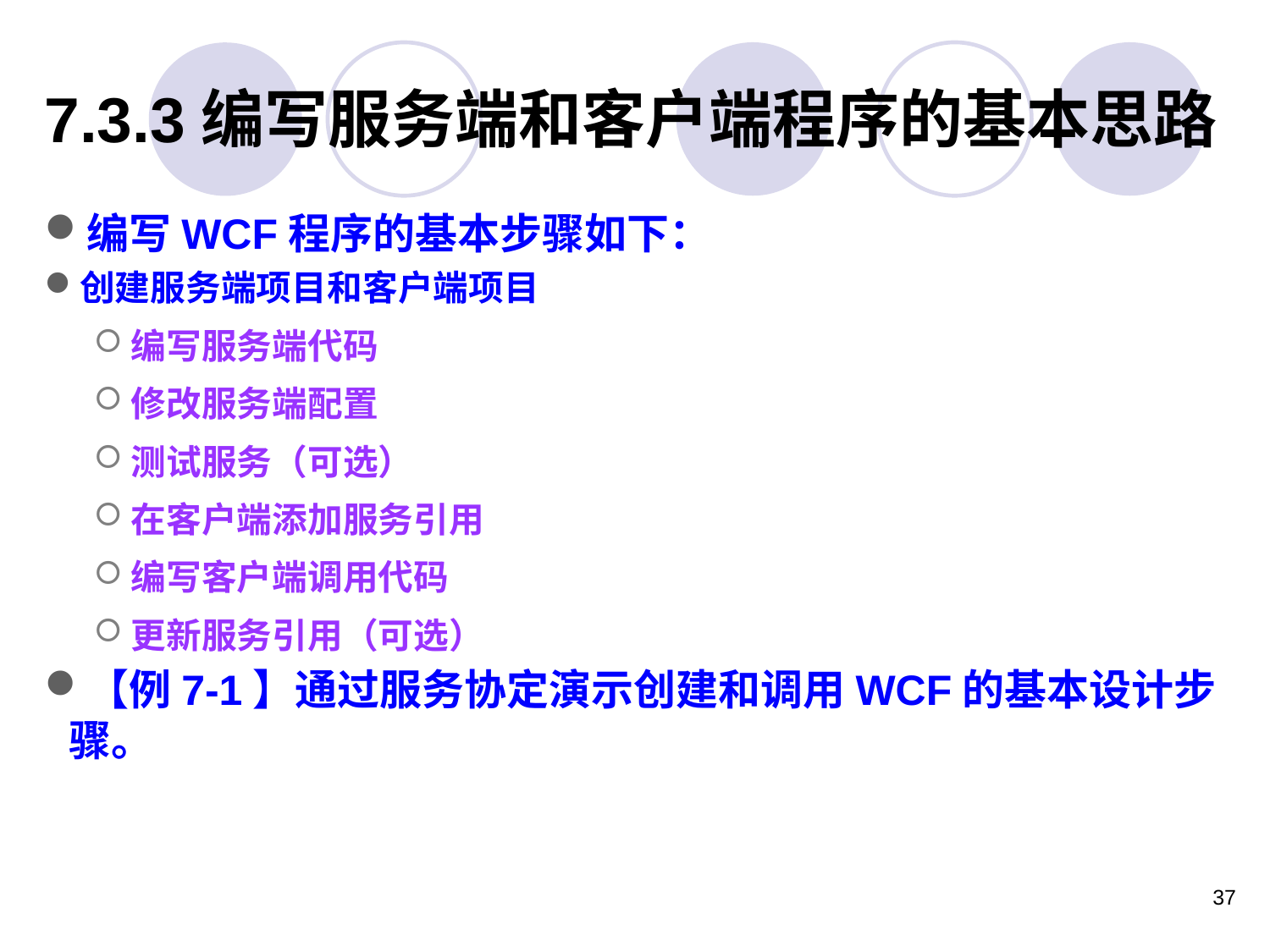

# 7.3.3编写服务端和客户端程序的基本思路
编写WCF程序的基本步骤如下：
创建服务端项目和客户端项目
编写服务端代码
修改服务端配置
测试服务（可选）
在客户端添加服务引用
编写客户端调用代码
更新服务引用（可选）
【例7-1】通过服务协定演示创建和调用WCF的基本设计步骤。

37